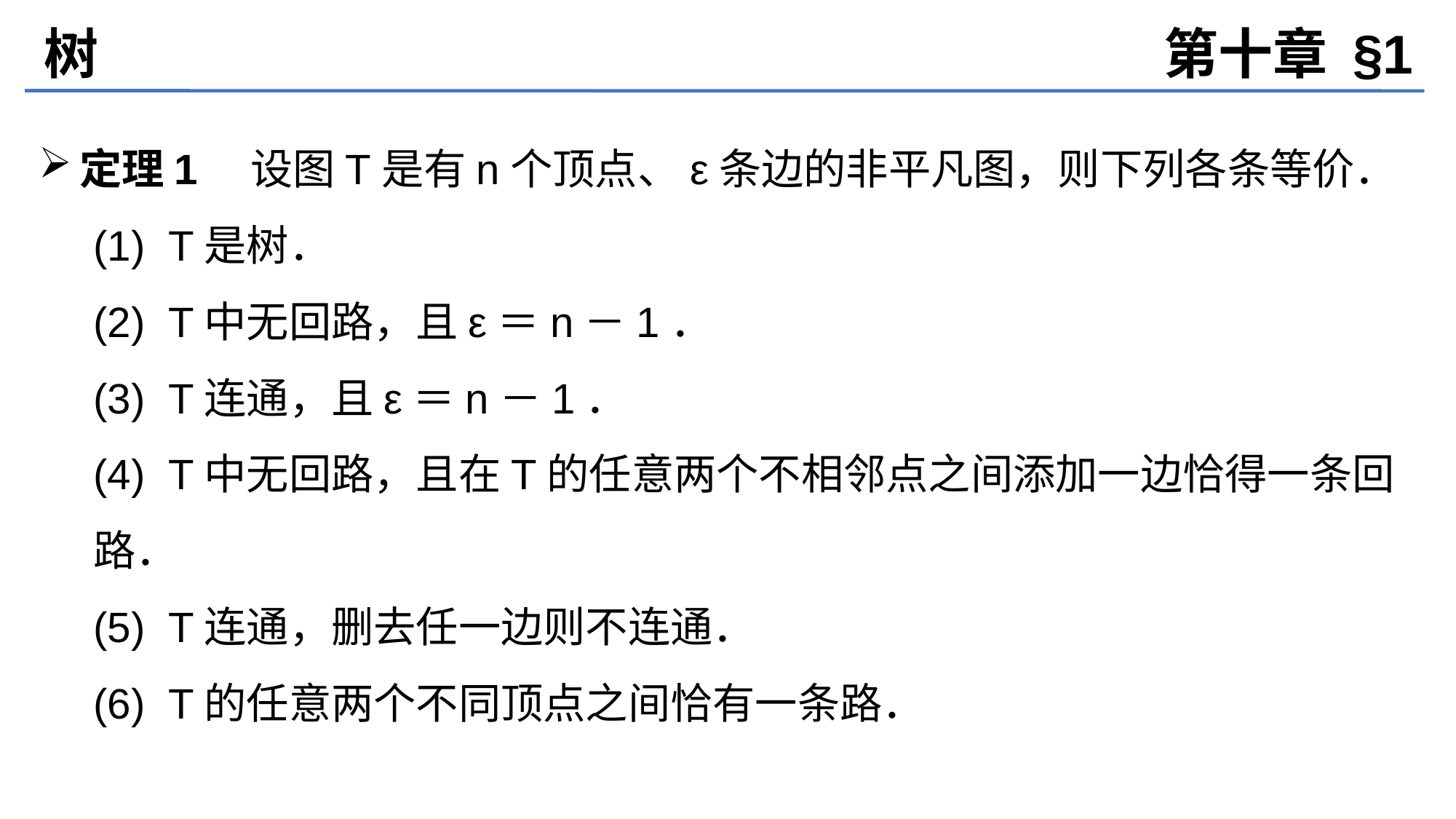

树
第十章 §1
定理1　设图T是有n个顶点、ε条边的非平凡图，则下列各条等价．
(1)  T是树．
(2)  T中无回路，且ε＝n－1．
(3)  T连通，且ε＝n－1．
(4)  T中无回路，且在T的任意两个不相邻点之间添加一边恰得一条回路．
(5)  T连通，删去任一边则不连通．
(6)  T的任意两个不同顶点之间恰有一条路．